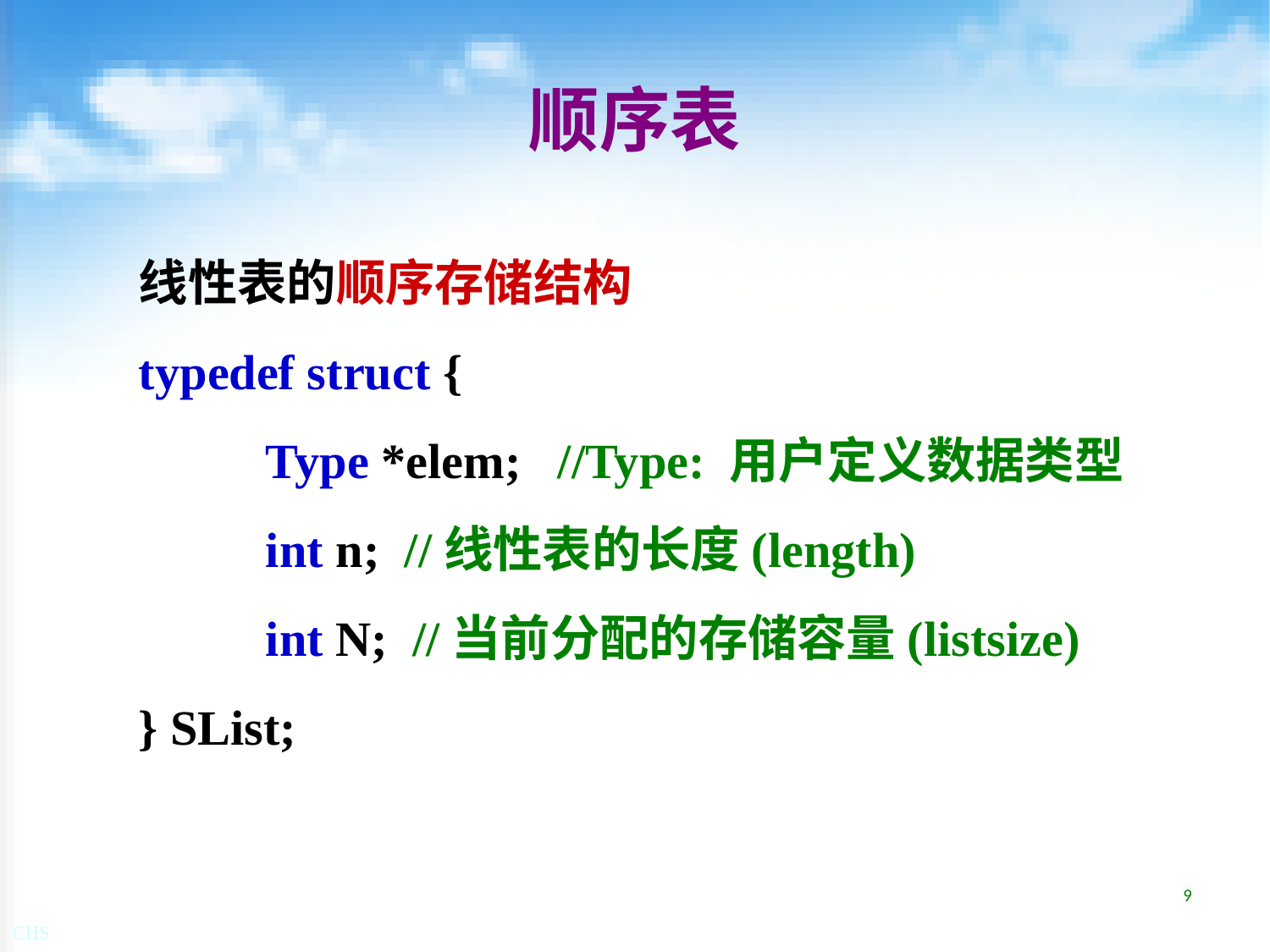

# 顺序表
线性表的顺序存储结构
typedef struct {
	Type *elem;   //Type: 用户定义数据类型
	int n;  //线性表的长度(length)
	int N;  //当前分配的存储容量(listsize)
} SList;
9